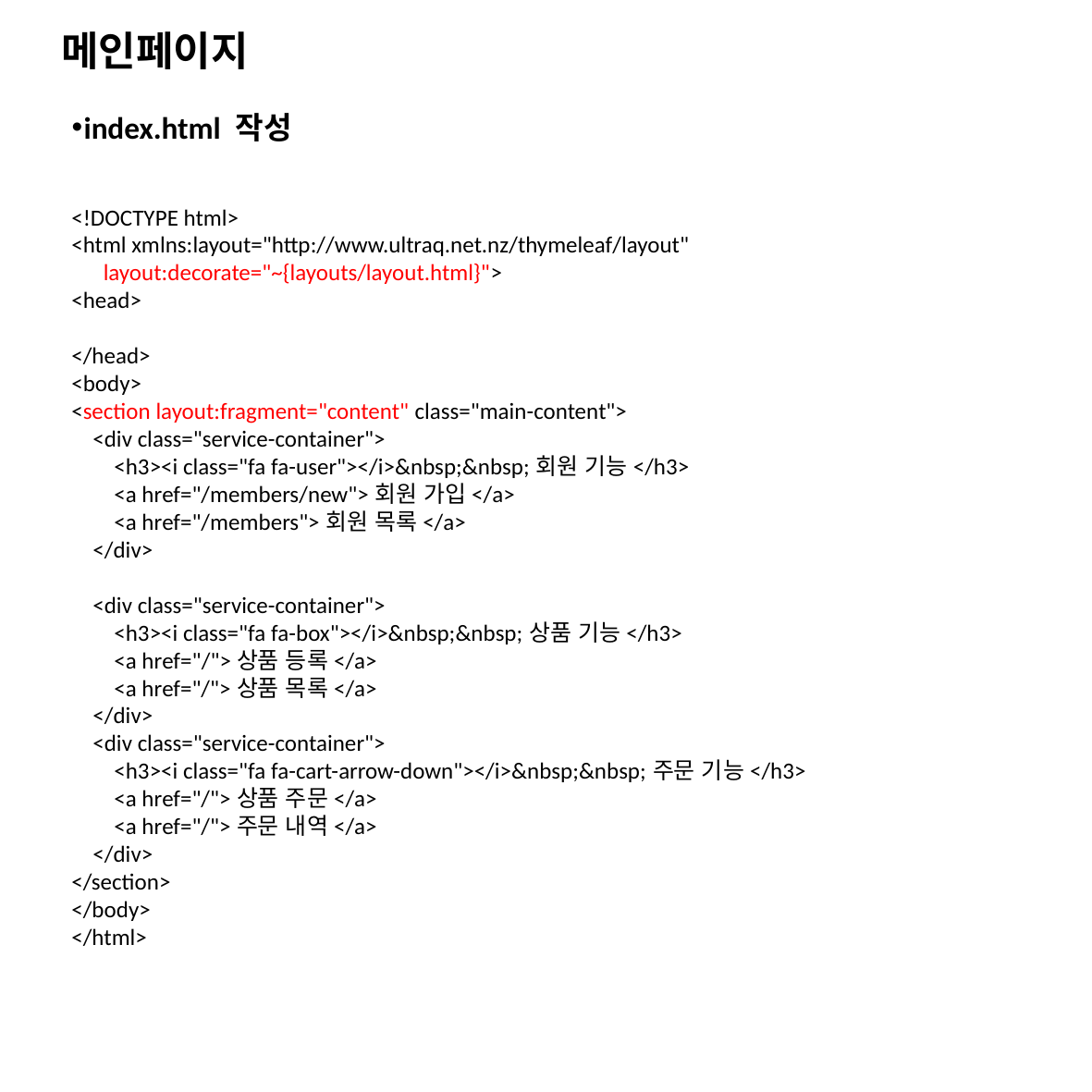

# 메인페이지
index.html 작성

<!DOCTYPE html>
<html xmlns:layout="http://www.ultraq.net.nz/thymeleaf/layout"
      layout:decorate="~{layouts/layout.html}">
<head>

</head>
<body>
<section layout:fragment="content" class="main-content">
    <div class="service-container">
        <h3><i class="fa fa-user"></i>&nbsp;&nbsp;회원 기능</h3>
        <a href="/members/new">회원 가입</a>
        <a href="/members">회원 목록</a>
    </div>

    <div class="service-container">
        <h3><i class="fa fa-box"></i>&nbsp;&nbsp;상품 기능</h3>
        <a href="/">상품 등록</a>
        <a href="/">상품 목록</a>
    </div>
    <div class="service-container">
        <h3><i class="fa fa-cart-arrow-down"></i>&nbsp;&nbsp;주문 기능</h3>
        <a href="/">상품 주문</a>
        <a href="/">주문 내역</a>
    </div>
</section>
</body>
</html>